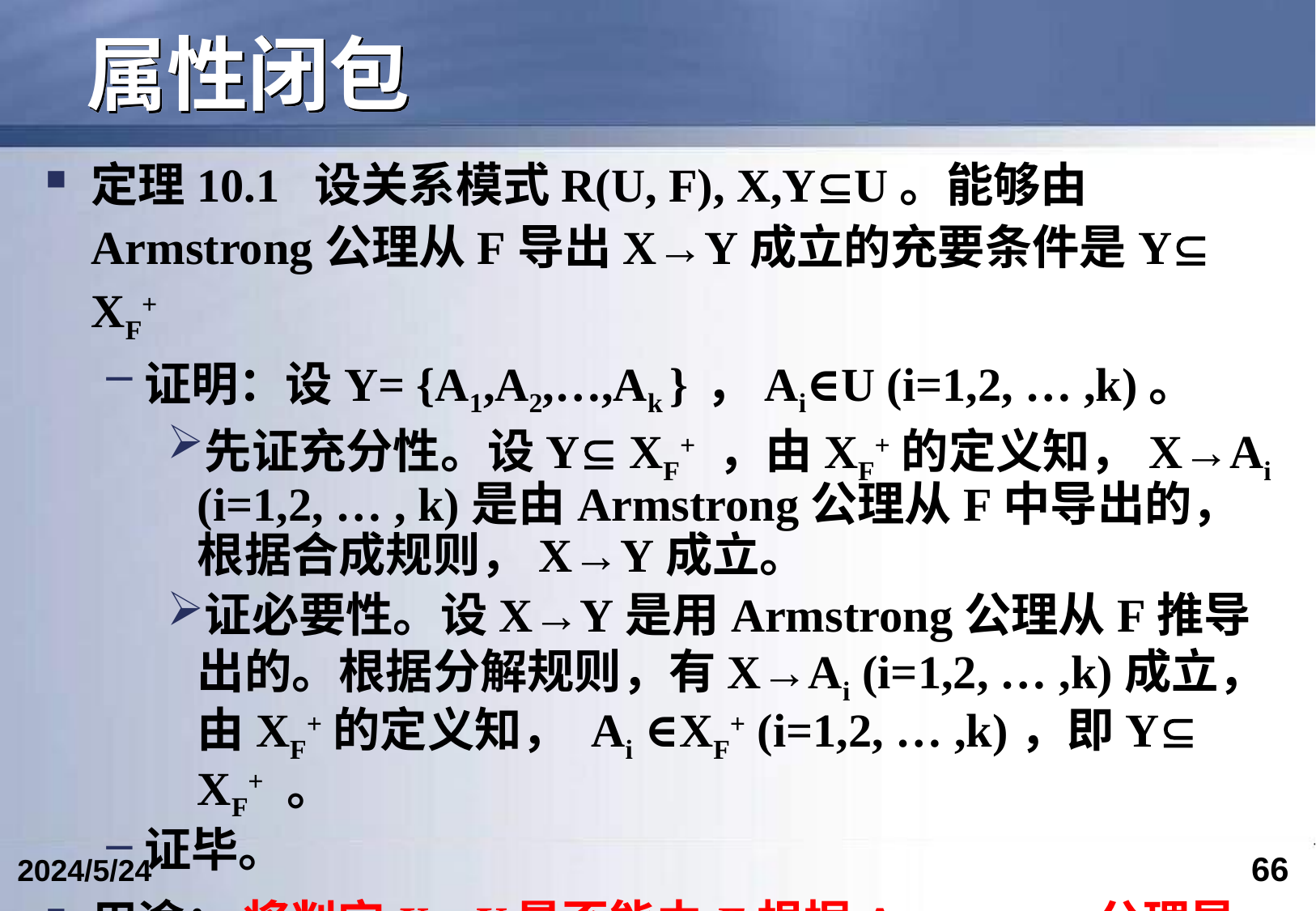

# 属性闭包
定理10.1  设关系模式R(U, F), X,Y⊆U。能够由Armstrong公理从F导出X→Y成立的充要条件是Y⊆ XF+
证明：设Y= {A1,A2,…,Ak } ，Ai∈U (i=1,2, … ,k)。
先证充分性。设Y⊆ XF+ ，由XF+的定义知，X→Ai (i=1,2, … , k)是由Armstrong公理从F中导出的，根据合成规则，X→Y成立。
证必要性。设X→Y是用Armstrong公理从F推导出的。根据分解规则，有X→Ai (i=1,2, … ,k)成立，由XF+的定义知， Ai ∈XF+ (i=1,2, … ,k)，即Y⊆ XF+ 。
证毕。
用途： 将判定X→Y是否能由F根据Armstrong公理导出的问题，转化为求出XF+ ，判定Y是否为XF+的子集的问题
66
2024/5/24